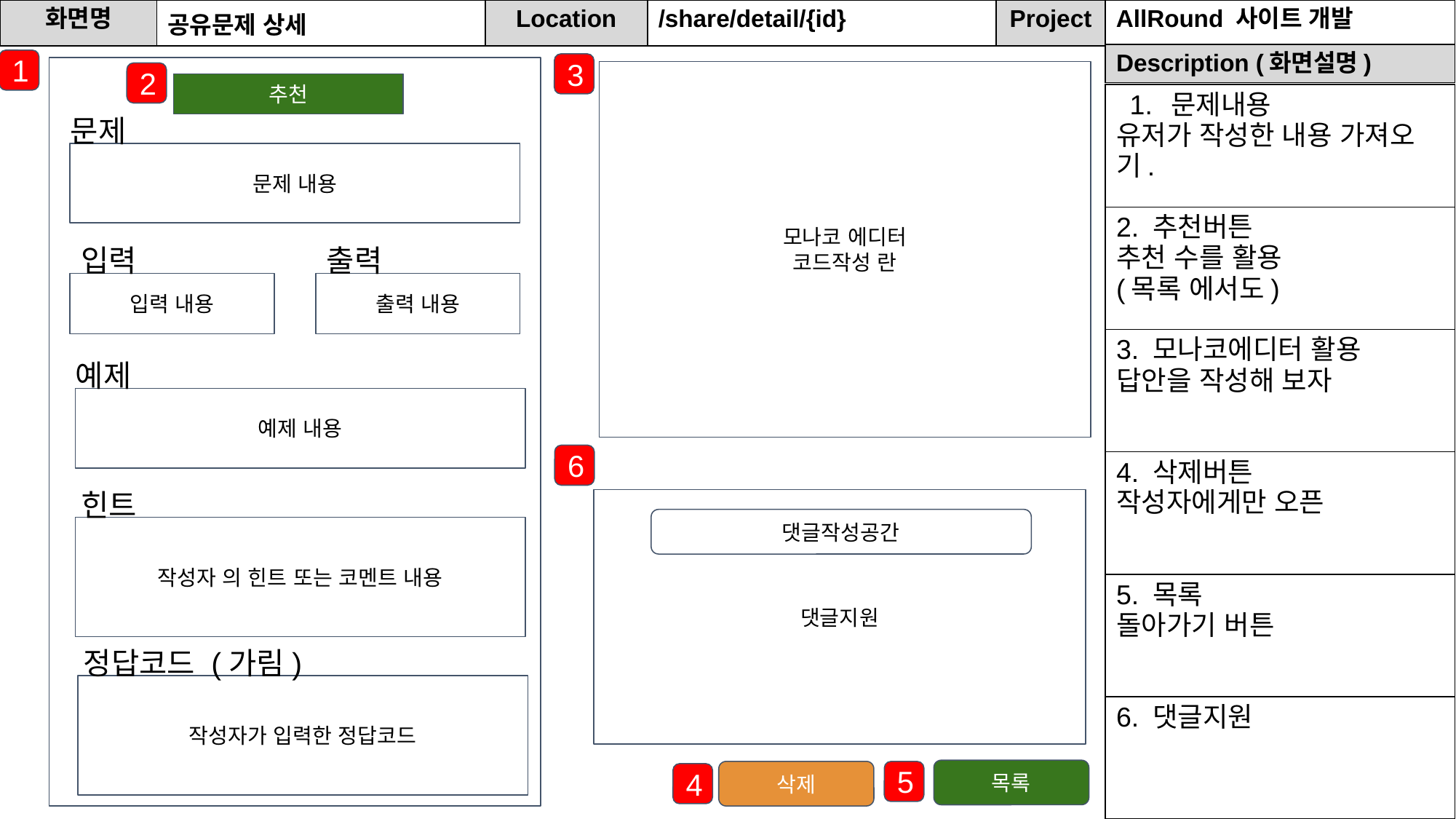

| 화면명 | 공유문제 상세 | Location | /share/detail/{id} | Project | AllRound 사이트 개발 |
| --- | --- | --- | --- | --- | --- |
| Description (화면설명) |
| --- |
1
3

모나코 에디터
코드작성 란
2
추천
| 문제내용 유저가 작성한 내용 가져오기. |
| --- |
| 2. 추천버튼 추천 수를 활용 (목록 에서도) |
| 3. 모나코에디터 활용 답안을 작성해 보자 |
| 4. 삭제버튼 작성자에게만 오픈 |
| 5. 목록 돌아가기 버튼 |
| 6. 댓글지원 |
문제
문제 내용
입력
출력
입력 내용
출력 내용
예제
예제 내용
6
힌트
댓글지원
댓글작성공간
작성자 의 힌트 또는 코멘트 내용
정답코드 (가림)
작성자가 입력한 정답코드
목록
삭제
5
4